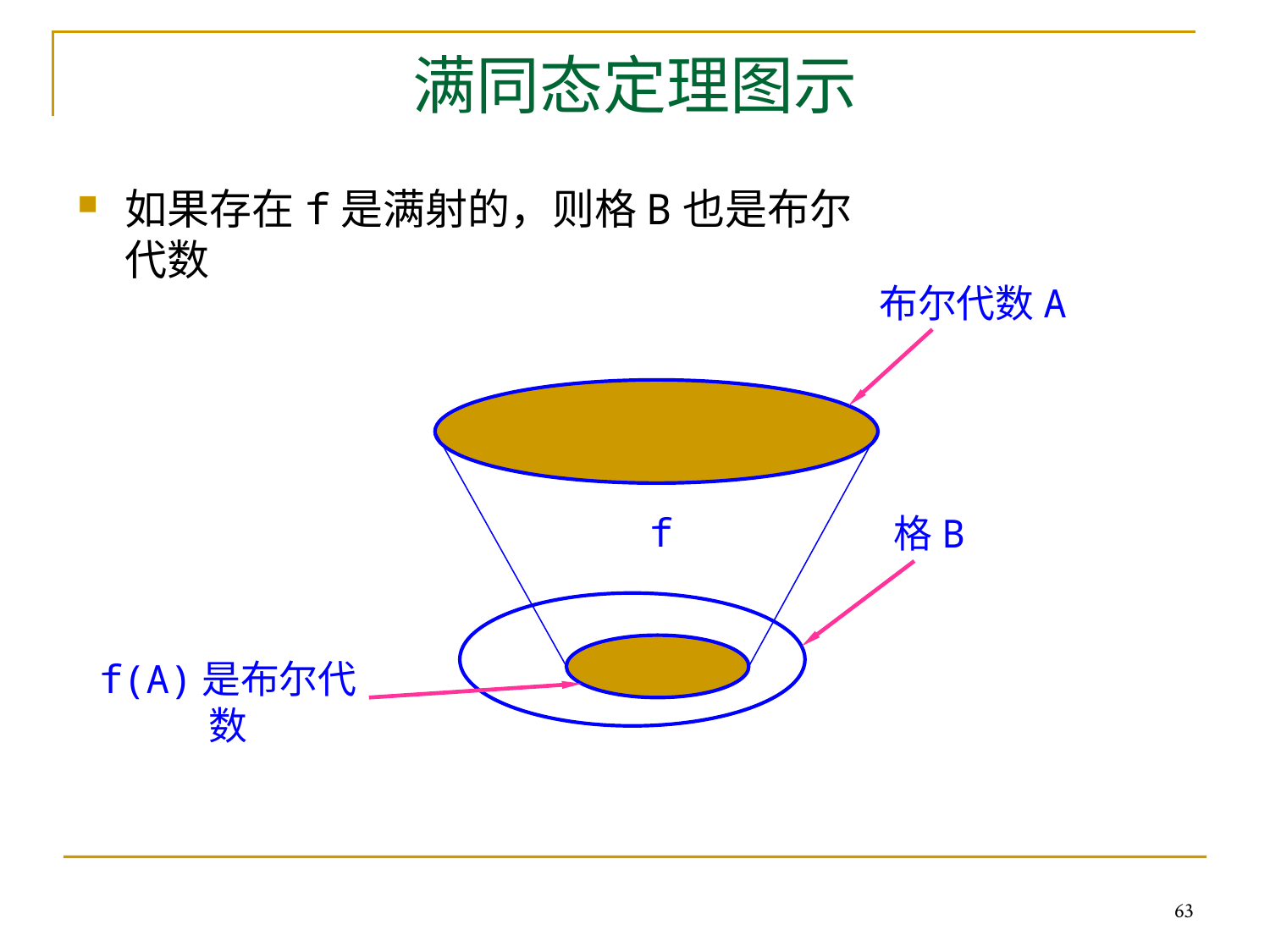

# 满同态定理图示
如果存在f是满射的，则格B也是布尔代数
布尔代数A

f
格B

f(A)是布尔代数
63